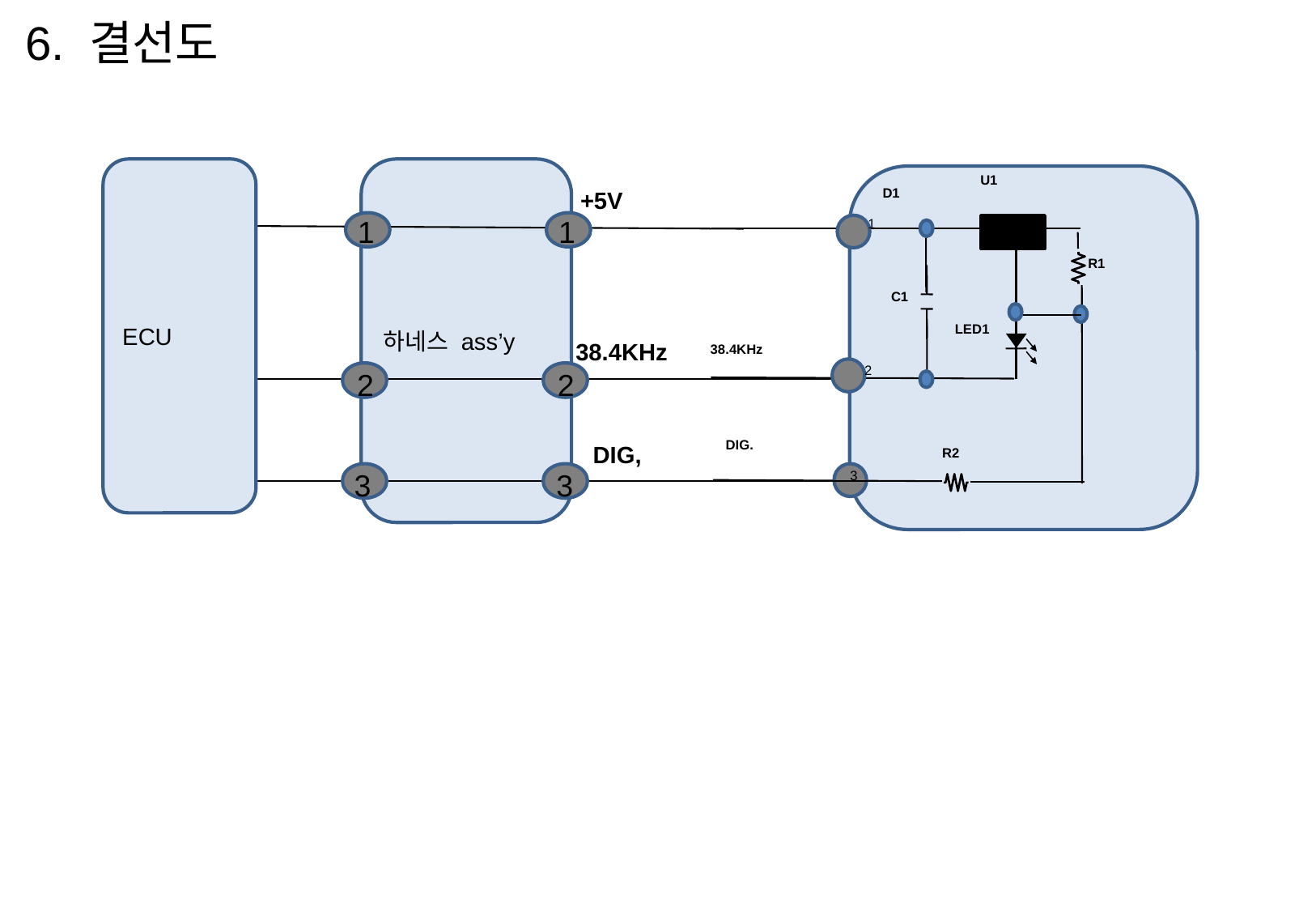

6. 결선도
ECU
하네스 ass’y

U1
D1
+5V
1

1

1

R1

C1

LED1

38.4KHz
38.4KHz
2

2

2

DIG.
DIG,
R2

3

3
3